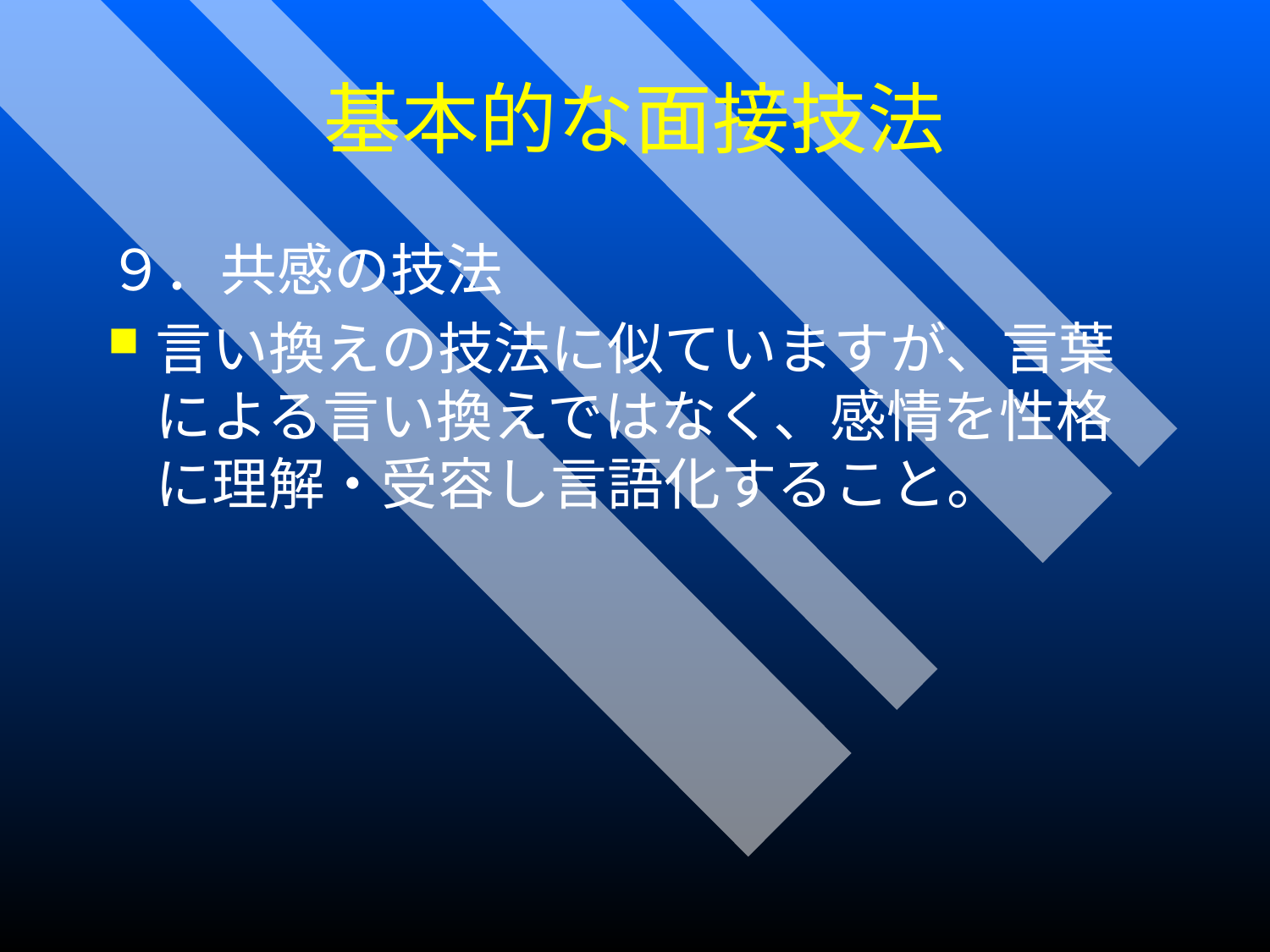

基本的な面接技法
９．共感の技法
言い換えの技法に似ていますが、言葉による言い換えではなく、感情を性格に理解・受容し言語化すること。